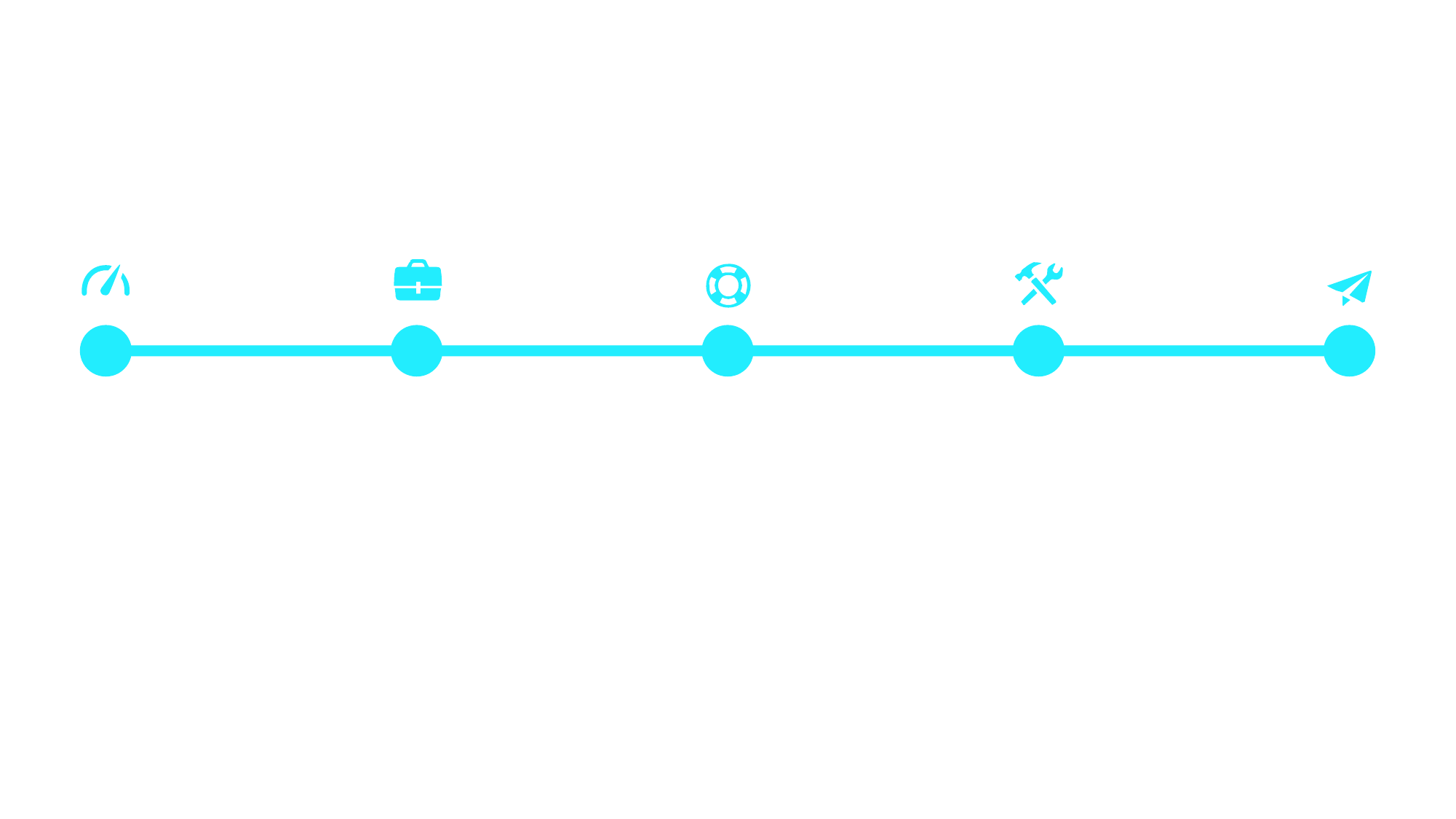

输入本页标题内容

输入您的小标题
Lorem ipsum dolor sit amet, consectetur adipiscing elit. Integer pulvinar nulla ut ultrices eleifend. Etiam sit amet turpis at neque lacinia fermentum sed vitae velit.
输入您的小标题
Lorem ipsum dolor sit amet, consectetur adipiscing elit. Integer pulvinar nulla ut ultrices eleifend. Etiam sit amet turpis at neque lacinia fermentum sed vitae velit.
输入您的小标题
Lorem ipsum dolor sit amet, consectetur adipiscing elit. Integer pulvinar nulla ut ultrices eleifend. Etiam sit amet turpis at neque lacinia fermentum sed vitae velit.
输入您的小标题
Lorem ipsum dolor sit amet, consectetur adipiscing elit. Integer pulvinar nulla ut ultrices eleifend. Etiam sit amet turpis at neque lacinia fermentum sed vitae velit.